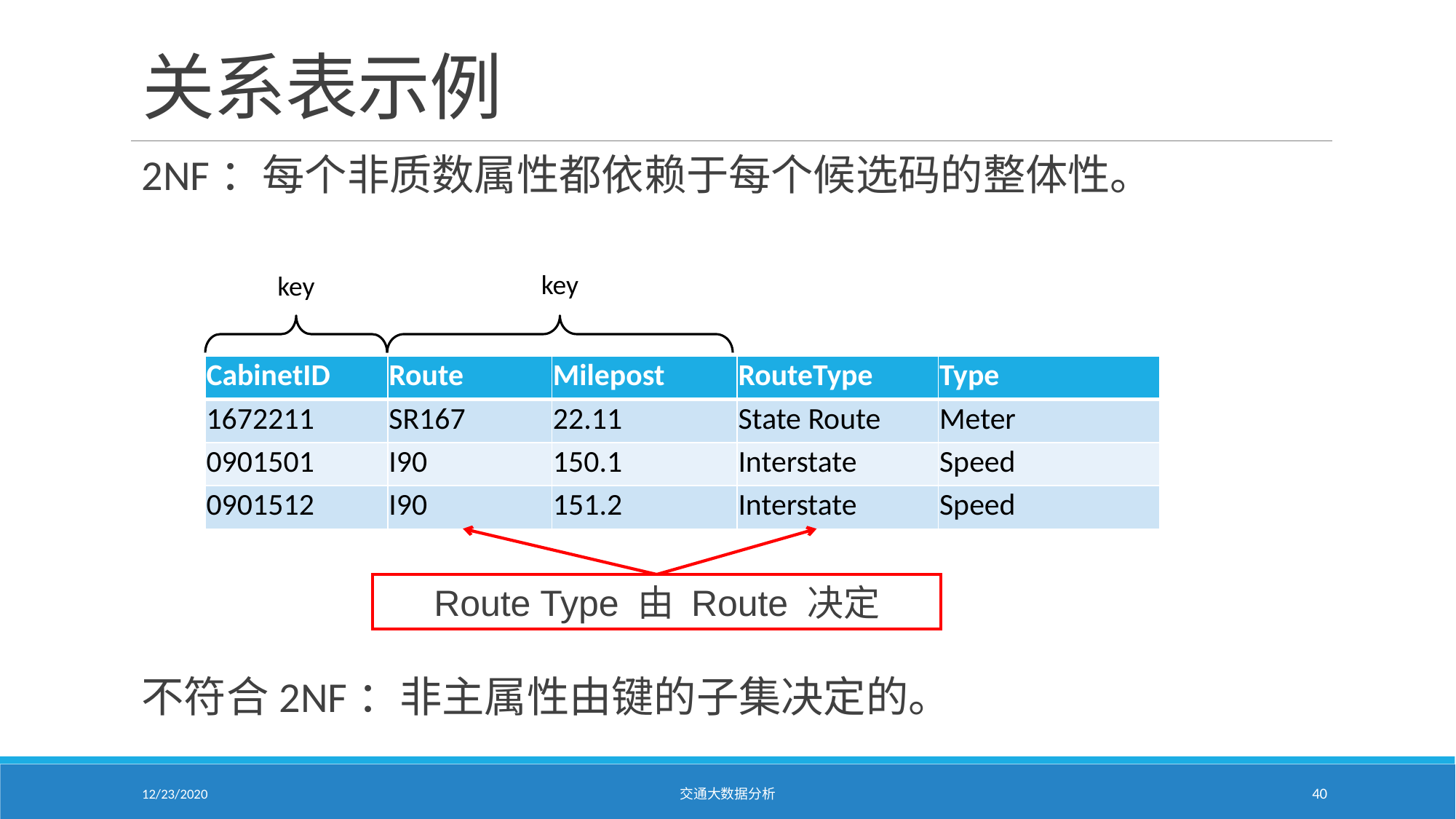

# 关系表示例
2NF：每个非质数属性都依赖于每个候选码的整体性。

key
key
| CabinetID | Route | Milepost | RouteType | Type |
| --- | --- | --- | --- | --- |
| 1672211 | SR167 | 22.11 | State Route | Meter |
| 0901501 | I90 | 150.1 | Interstate | Speed |
| 0901512 | I90 | 151.2 | Interstate | Speed |
Route Type 由 Route 决定
不符合2NF：非主属性由键的子集决定的。
12/23/2020
交通大数据分析
40